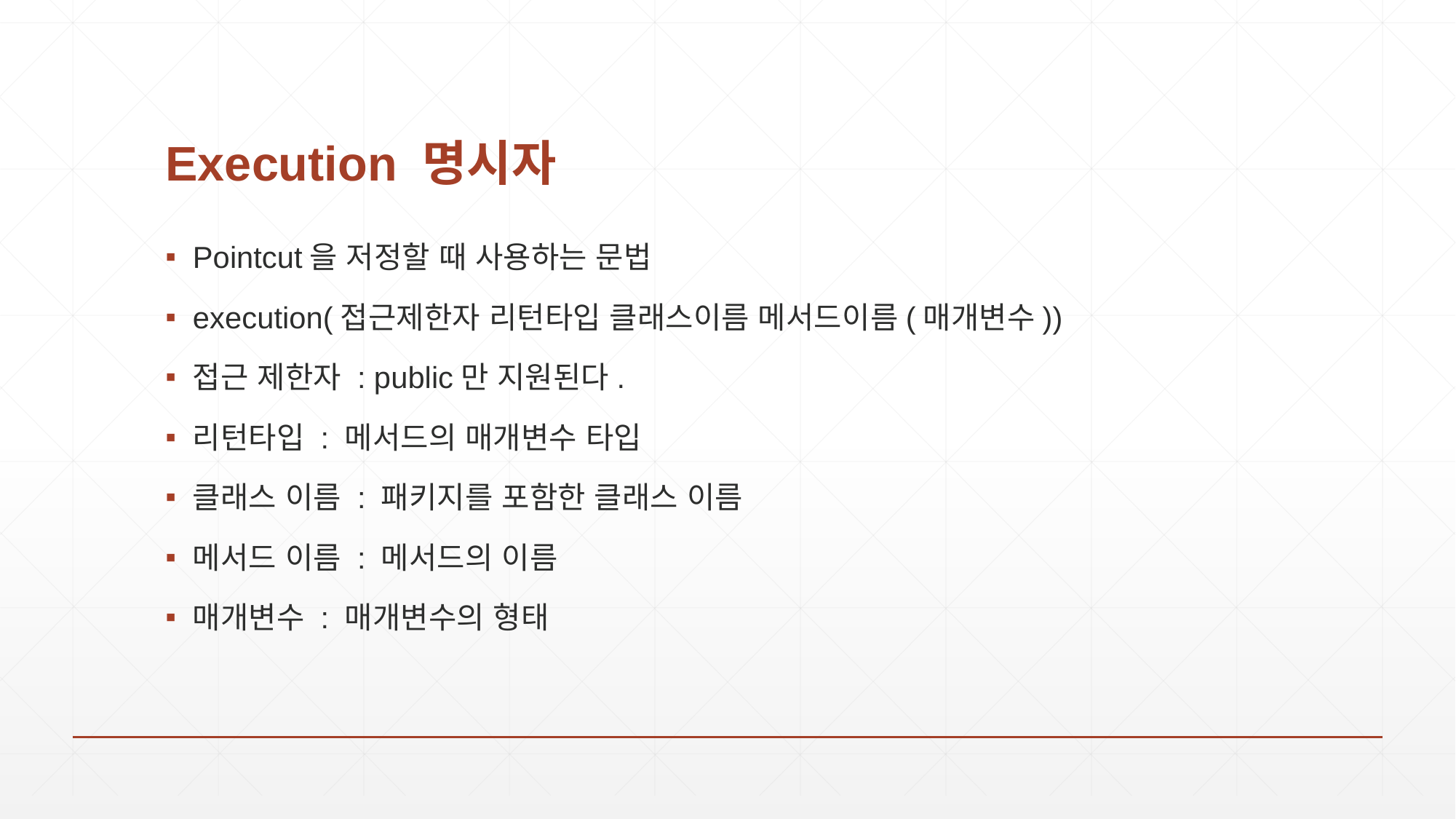

# Execution 명시자
Pointcut을 저정할 때 사용하는 문법
execution(접근제한자 리턴타입 클래스이름 메서드이름(매개변수))
접근 제한자 : public만 지원된다.
리턴타입 : 메서드의 매개변수 타입
클래스 이름 : 패키지를 포함한 클래스 이름
메서드 이름 : 메서드의 이름
매개변수 : 매개변수의 형태